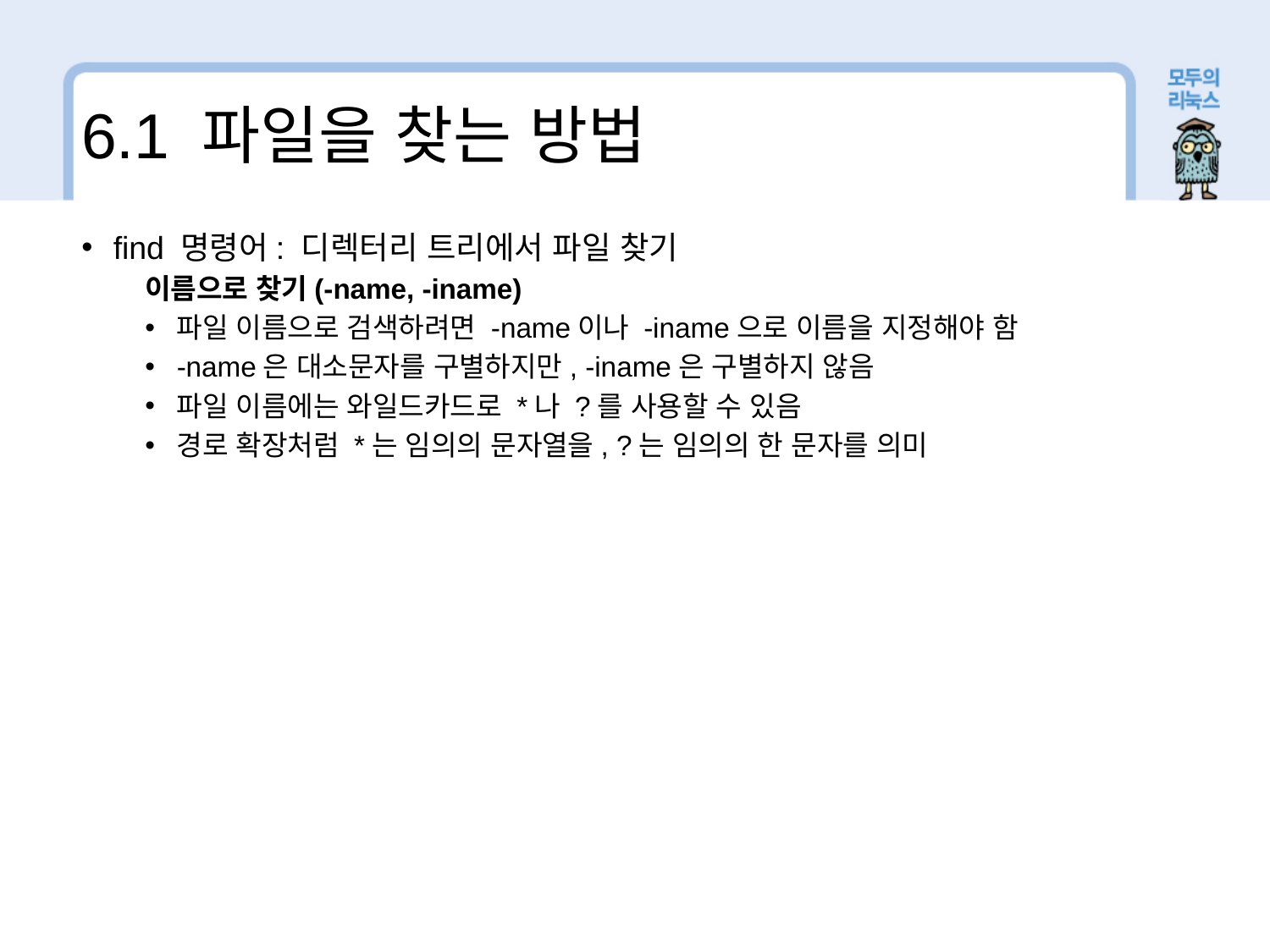

6.1 파일을 찾는 방법
find 명령어: 디렉터리 트리에서 파일 찾기
이름으로 찾기(-name, -iname)
파일 이름으로 검색하려면 -name이나 -iname으로 이름을 지정해야 함
-name은 대소문자를 구별하지만, -iname은 구별하지 않음
파일 이름에는 와일드카드로 *나 ?를 사용할 수 있음
경로 확장처럼 *는 임의의 문자열을, ?는 임의의 한 문자를 의미